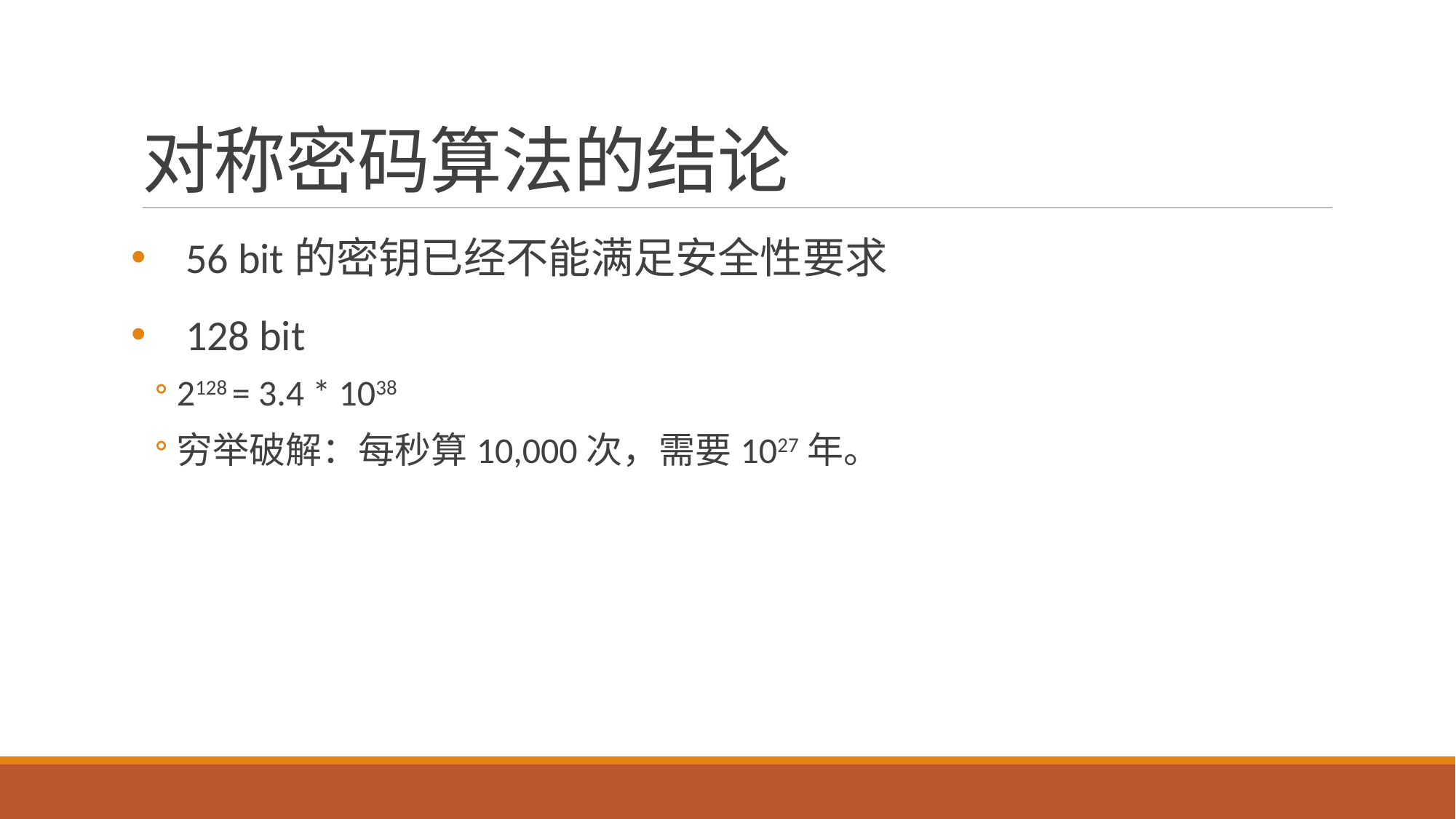

# 对称密码算法的结论
56 bit的密钥已经不能满足安全性要求
128 bit
2128 = 3.4 * 1038
穷举破解：每秒算10,000次，需要1027年。